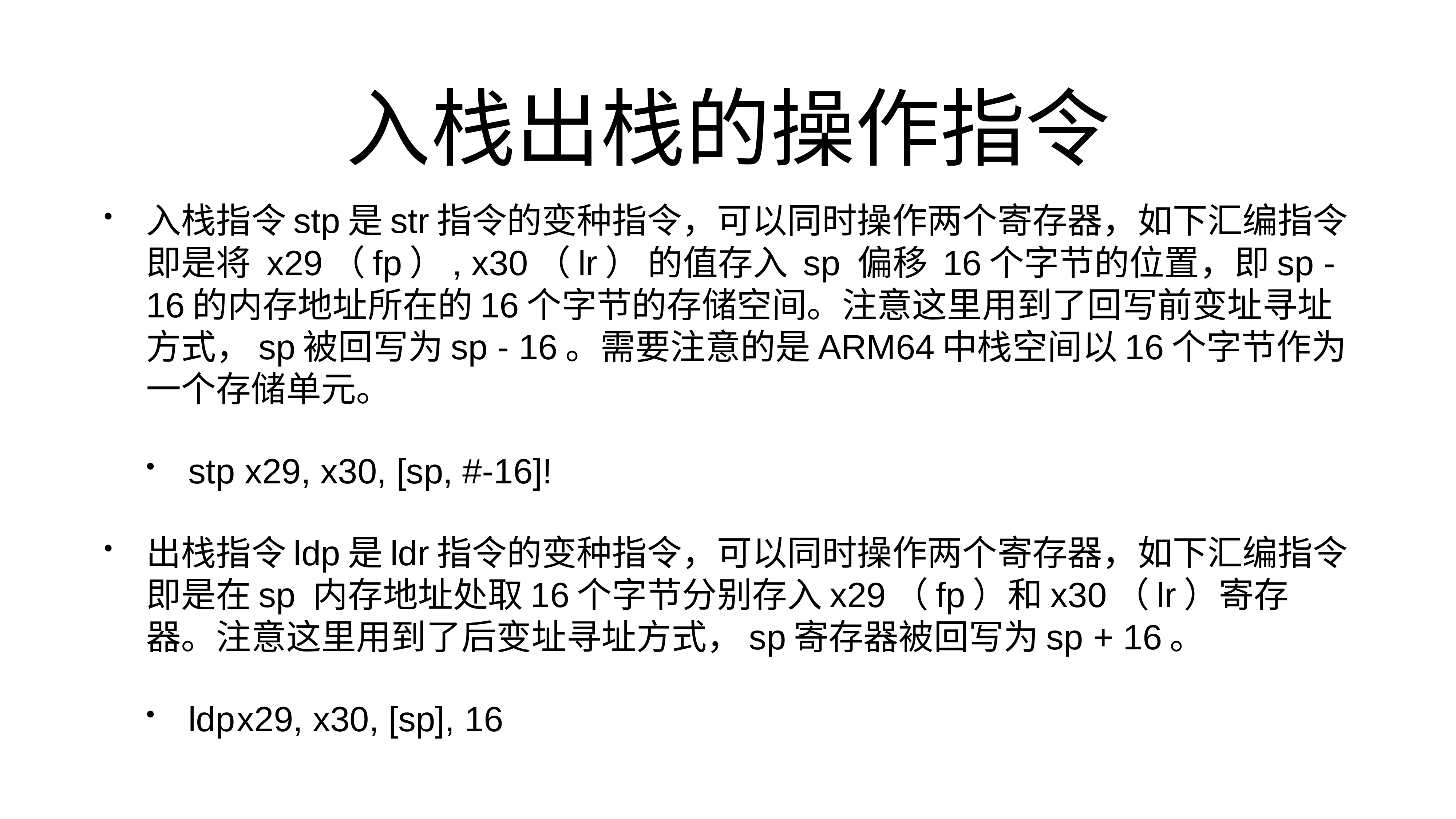

# 入栈出栈的操作指令
入栈指令stp是str指令的变种指令，可以同时操作两个寄存器，如下汇编指令即是将 x29（fp）, x30（lr） 的值存入 sp 偏移 16个字节的位置，即sp - 16的内存地址所在的16个字节的存储空间。注意这里用到了回写前变址寻址方式，sp被回写为sp - 16。需要注意的是ARM64中栈空间以16个字节作为一个存储单元。
stp x29, x30, [sp, #-16]!
出栈指令ldp是ldr指令的变种指令，可以同时操作两个寄存器，如下汇编指令即是在sp 内存地址处取16个字节分别存入x29（fp）和x30（lr）寄存器。注意这里用到了后变址寻址方式，sp寄存器被回写为sp + 16。
ldp	x29, x30, [sp], 16